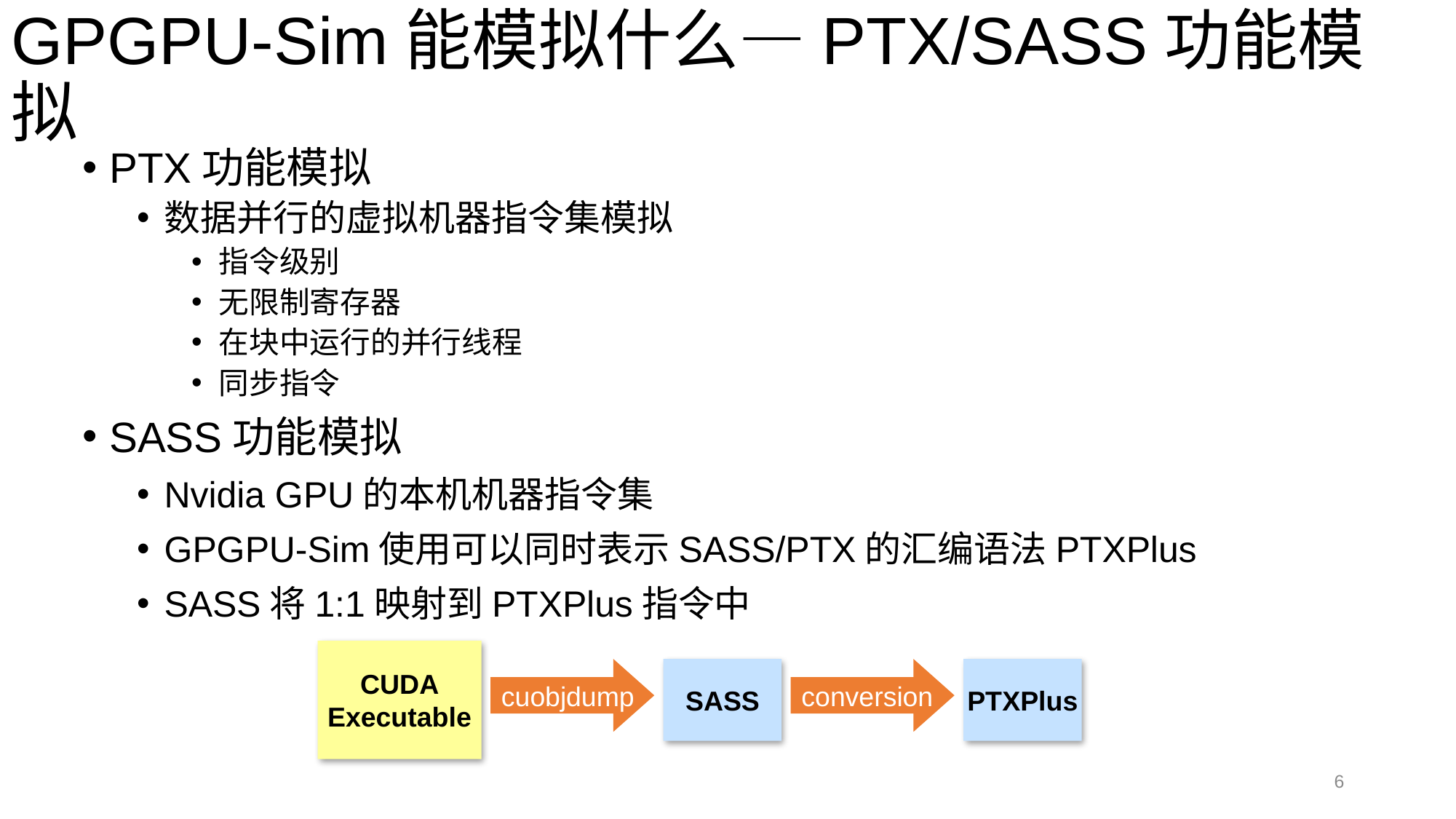

# GPGPU-Sim能模拟什么—PTX/SASS功能模拟
PTX功能模拟
数据并行的虚拟机器指令集模拟
指令级别
无限制寄存器
在块中运行的并行线程
同步指令
SASS功能模拟
Nvidia GPU的本机机器指令集
GPGPU-Sim使用可以同时表示SASS/PTX的汇编语法PTXPlus
SASS将1:1映射到PTXPlus指令中

CUDA
Executable
cuobjdump
SASS
conversion
PTXPlus
6